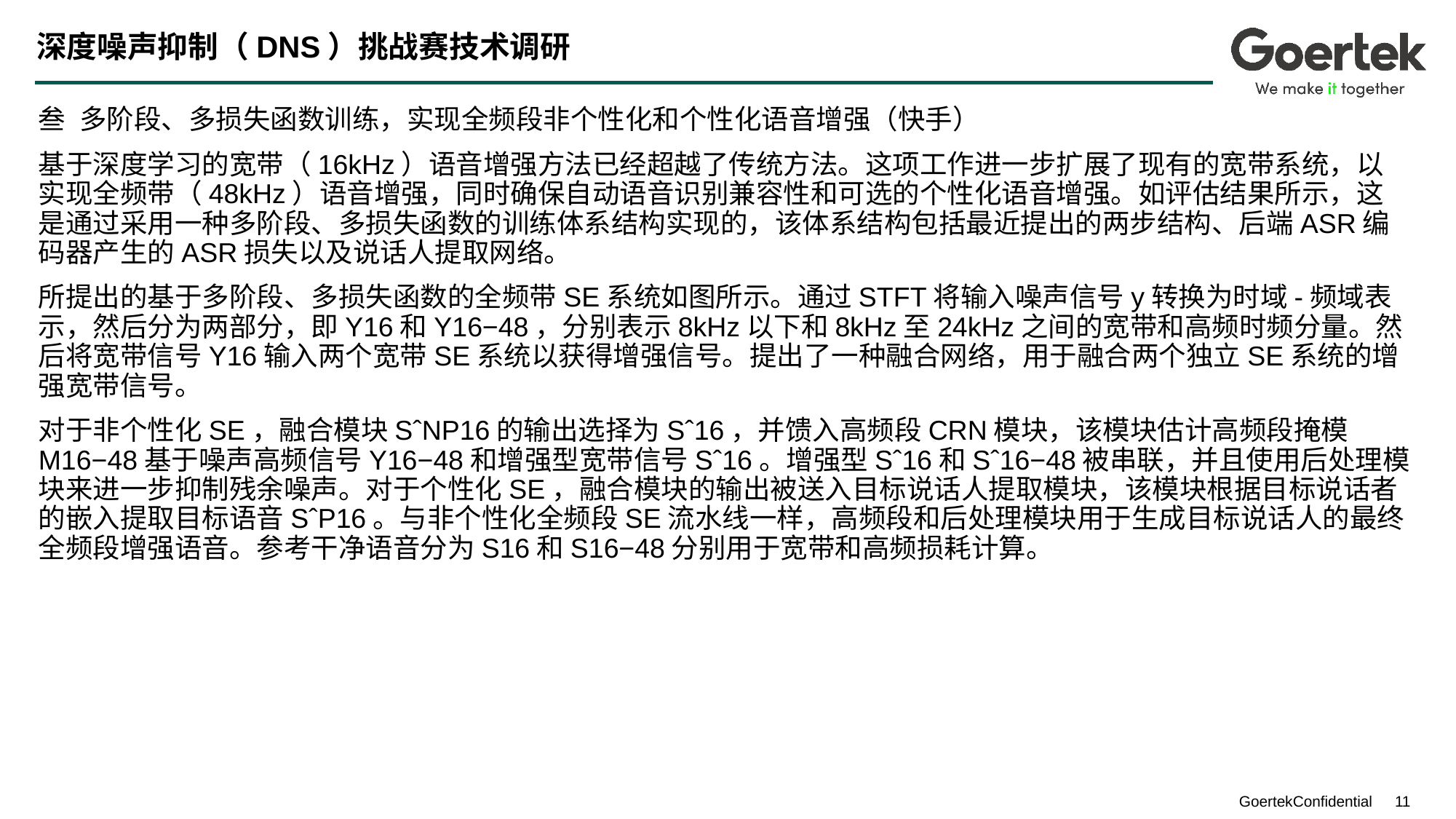

# 深度噪声抑制（DNS）挑战赛技术调研
多阶段、多损失函数训练，实现全频段非个性化和个性化语音增强（快手）
基于深度学习的宽带（16kHz）语音增强方法已经超越了传统方法。这项工作进一步扩展了现有的宽带系统，以实现全频带（48kHz）语音增强，同时确保自动语音识别兼容性和可选的个性化语音增强。如评估结果所示，这是通过采用一种多阶段、多损失函数的训练体系结构实现的，该体系结构包括最近提出的两步结构、后端ASR编码器产生的ASR损失以及说话人提取网络。
所提出的基于多阶段、多损失函数的全频带SE系统如图所示。通过STFT将输入噪声信号y转换为时域-频域表示，然后分为两部分，即Y16和Y16−48，分别表示8kHz以下和8kHz至24kHz之间的宽带和高频时频分量。然后将宽带信号Y16输入两个宽带SE系统以获得增强信号。提出了一种融合网络，用于融合两个独立SE系统的增强宽带信号。
对于非个性化SE，融合模块SˆNP16的输出选择为Sˆ16，并馈入高频段CRN模块，该模块估计高频段掩模M16−48基于噪声高频信号Y16−48和增强型宽带信号Sˆ16。增强型Sˆ16和Sˆ16−48被串联，并且使用后处理模块来进一步抑制残余噪声。对于个性化SE，融合模块的输出被送入目标说话人提取模块，该模块根据目标说话者的嵌入提取目标语音SˆP16。与非个性化全频段SE流水线一样，高频段和后处理模块用于生成目标说话人的最终全频段增强语音。参考干净语音分为S16和S16−48分别用于宽带和高频损耗计算。